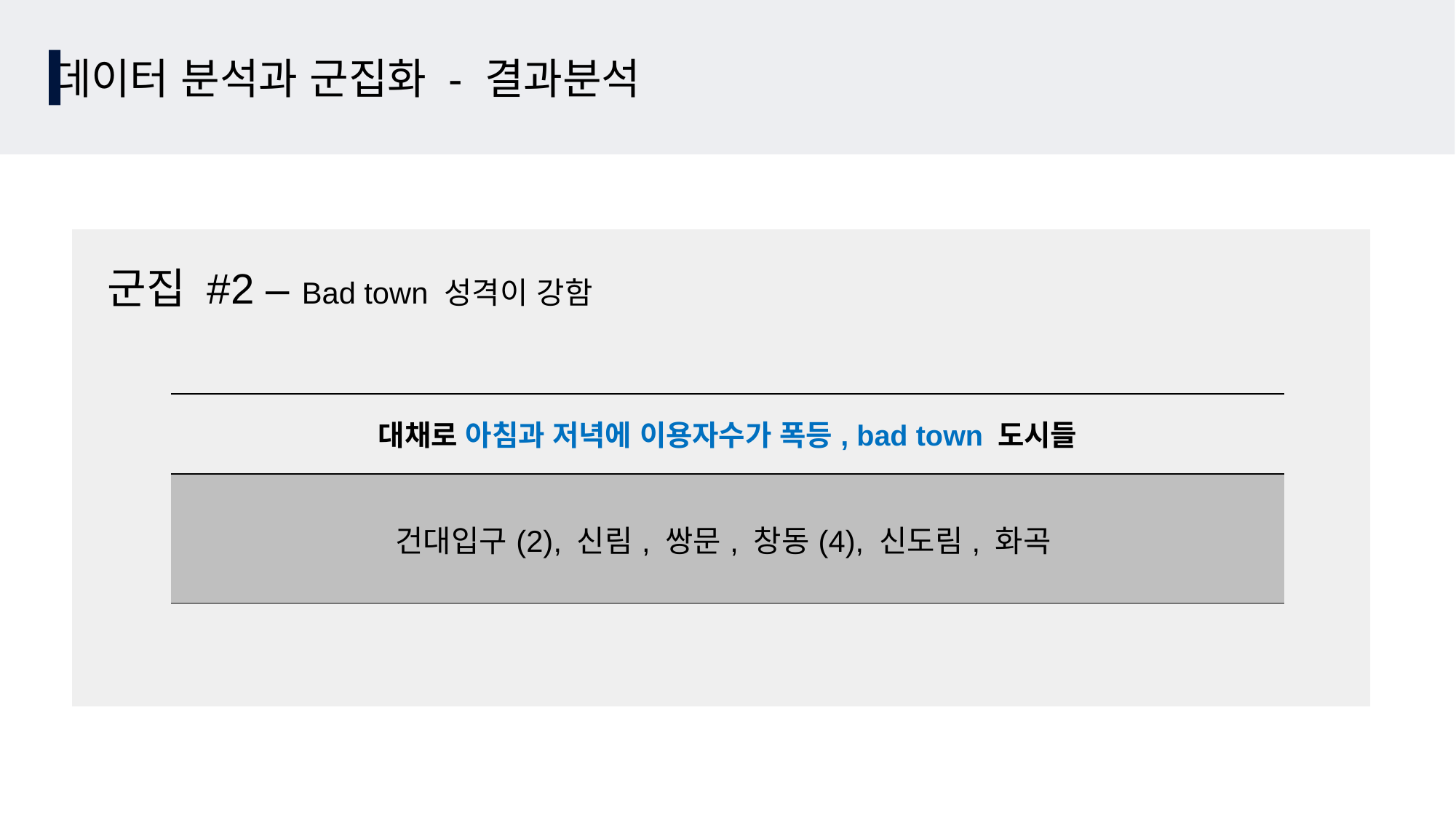

데이터 분석과 군집화 - 결과분석

군집 #2 – Bad town 성격이 강함
| 대채로 아침과 저녁에 이용자수가 폭등, bad town 도시들 |
| --- |
| 건대입구(2), 신림, 쌍문, 창동(4), 신도림, 화곡 |